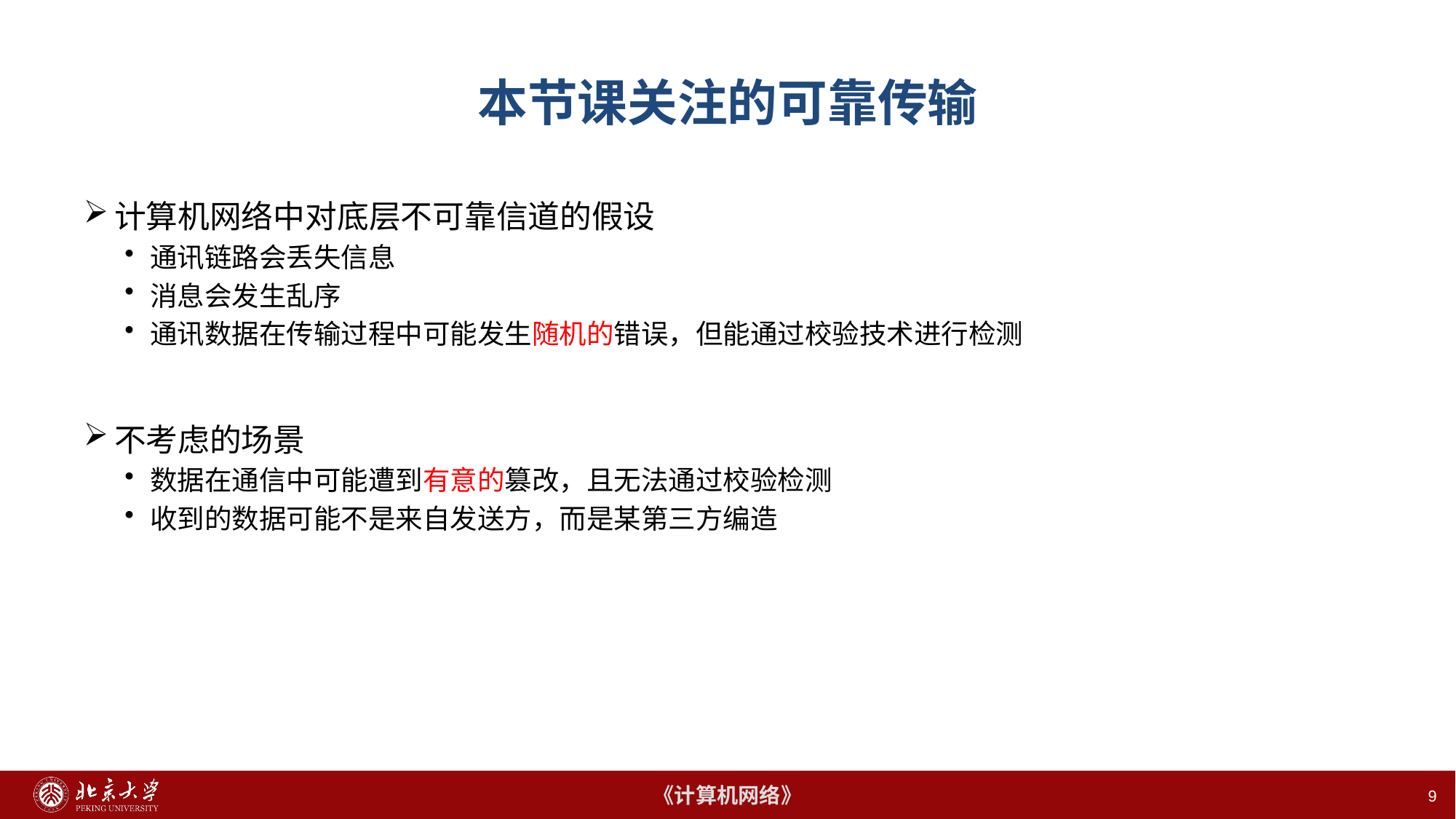

# 本节课关注的可靠传输
计算机网络中对底层不可靠信道的假设
通讯链路会丢失信息
消息会发生乱序
通讯数据在传输过程中可能发生随机的错误，但能通过校验技术进行检测

不考虑的场景
数据在通信中可能遭到有意的篡改，且无法通过校验检测
收到的数据可能不是来自发送方，而是某第三方编造
9